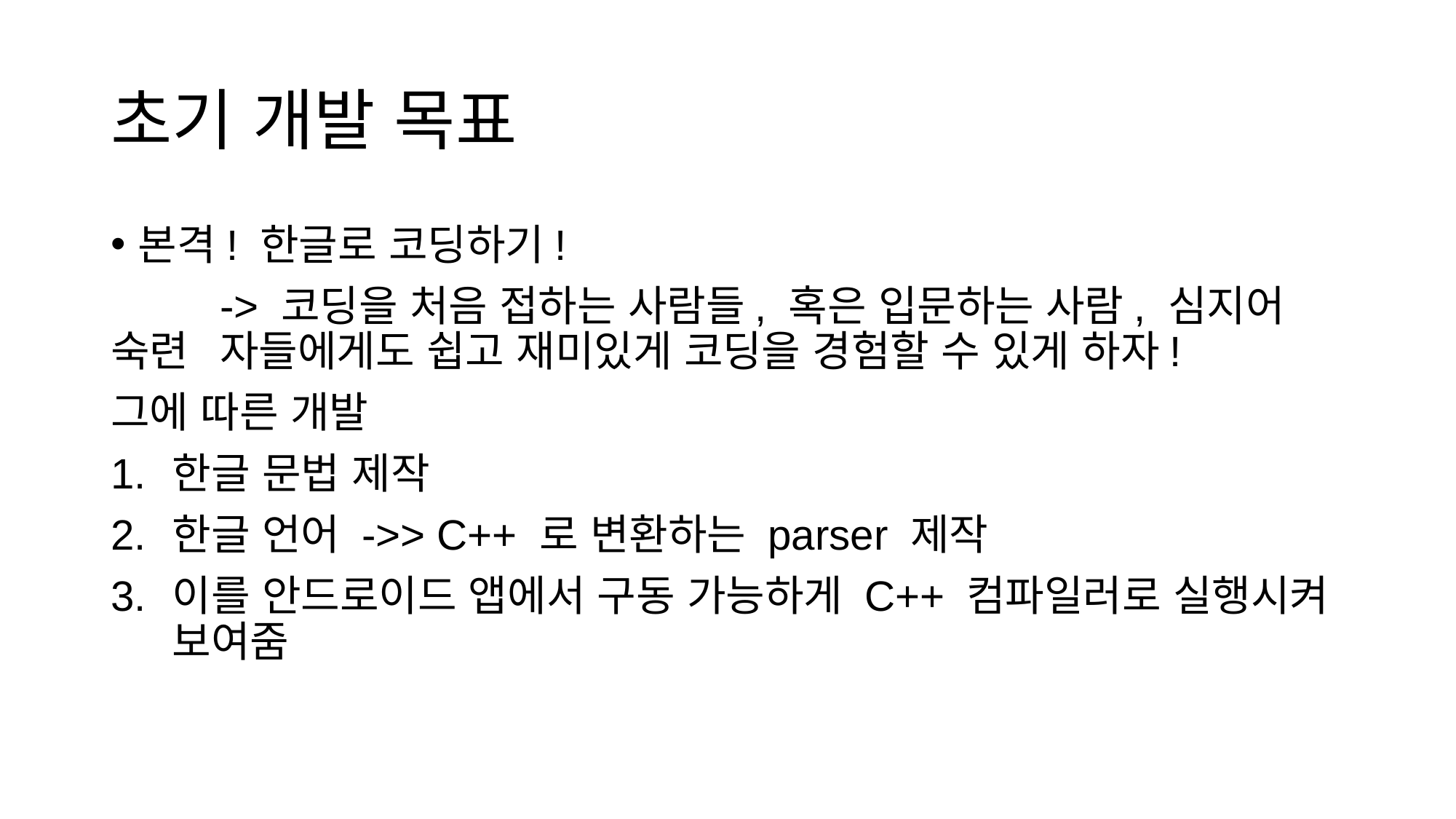

# 초기 개발 목표
본격! 한글로 코딩하기!
	-> 코딩을 처음 접하는 사람들, 혹은 입문하는 사람, 심지어 숙련	자들에게도 쉽고 재미있게 코딩을 경험할 수 있게 하자!
그에 따른 개발
한글 문법 제작
한글 언어 ->> C++ 로 변환하는 parser 제작
이를 안드로이드 앱에서 구동 가능하게 C++ 컴파일러로 실행시켜 보여줌